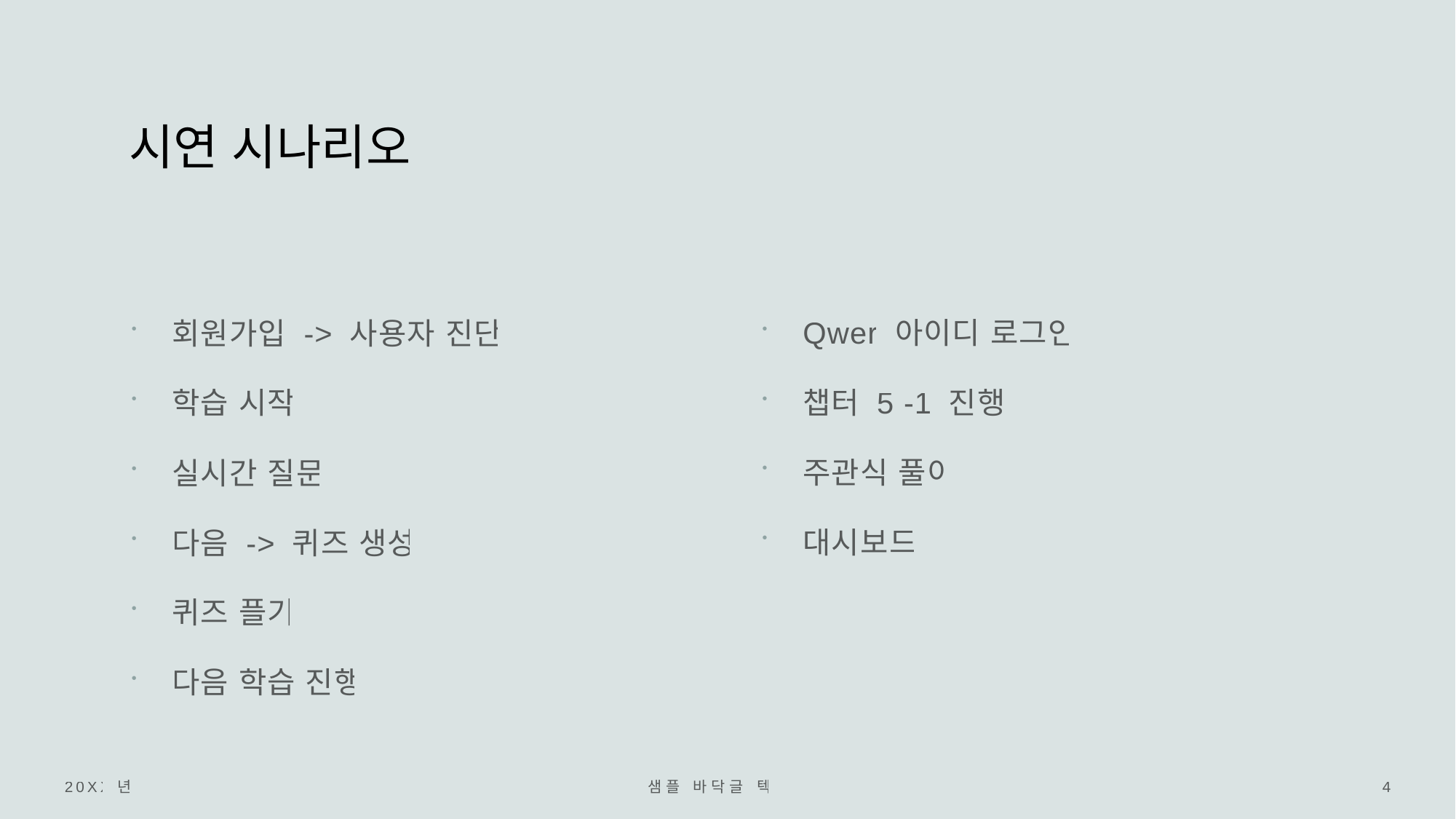

# 시연 시나리오
회원가입 -> 사용자 진단
학습 시작
실시간 질문
다음 -> 퀴즈 생성
퀴즈 플기
다음 학습 진행
Qwer 아이디 로그인
챕터 5 -1 진행
주관식 풀이
대시보드
20XX년
샘플 바닥글 텍스트
4